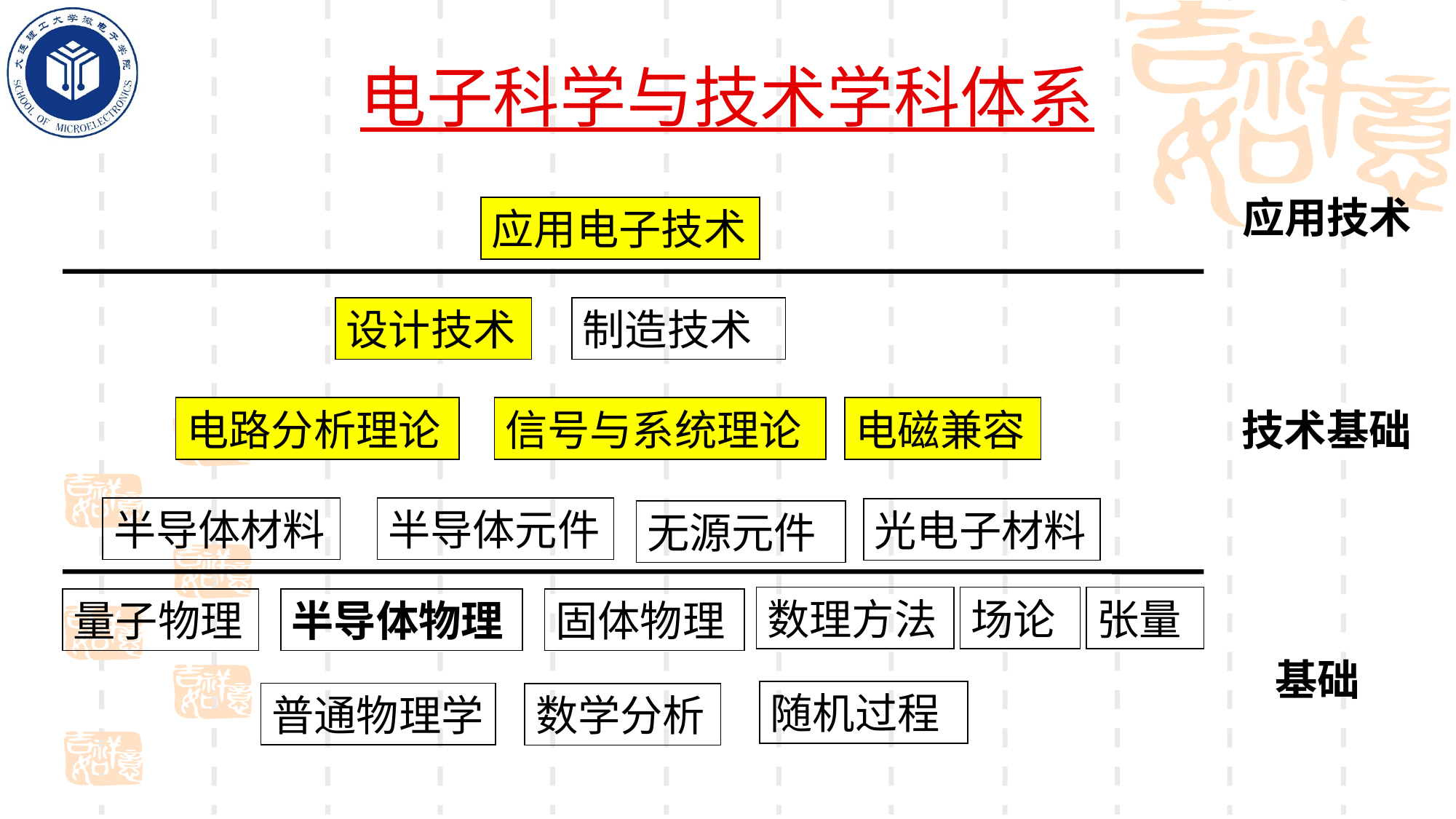

# 电子科学与技术学科体系

应用技术
应用电子技术

设计技术
制造技术
电路分析理论
信号与系统理论
电磁兼容
技术基础
半导体材料
半导体元件
光电子材料
无源元件

数理方法
场论
张量
量子物理
半导体物理
固体物理
基础
随机过程
普通物理学
数学分析